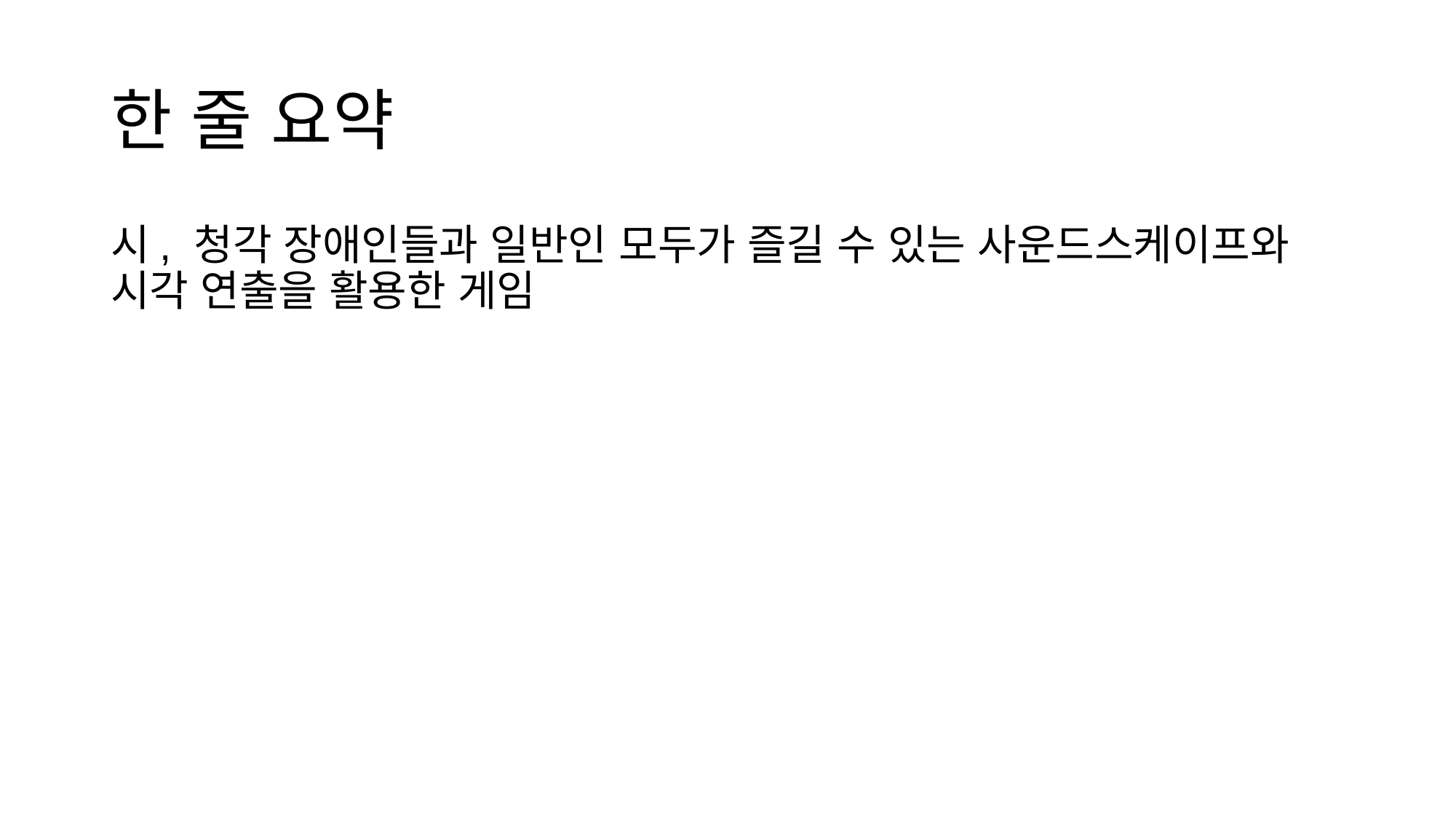

# 한 줄 요약
시, 청각 장애인들과 일반인 모두가 즐길 수 있는 사운드스케이프와 시각 연출을 활용한 게임